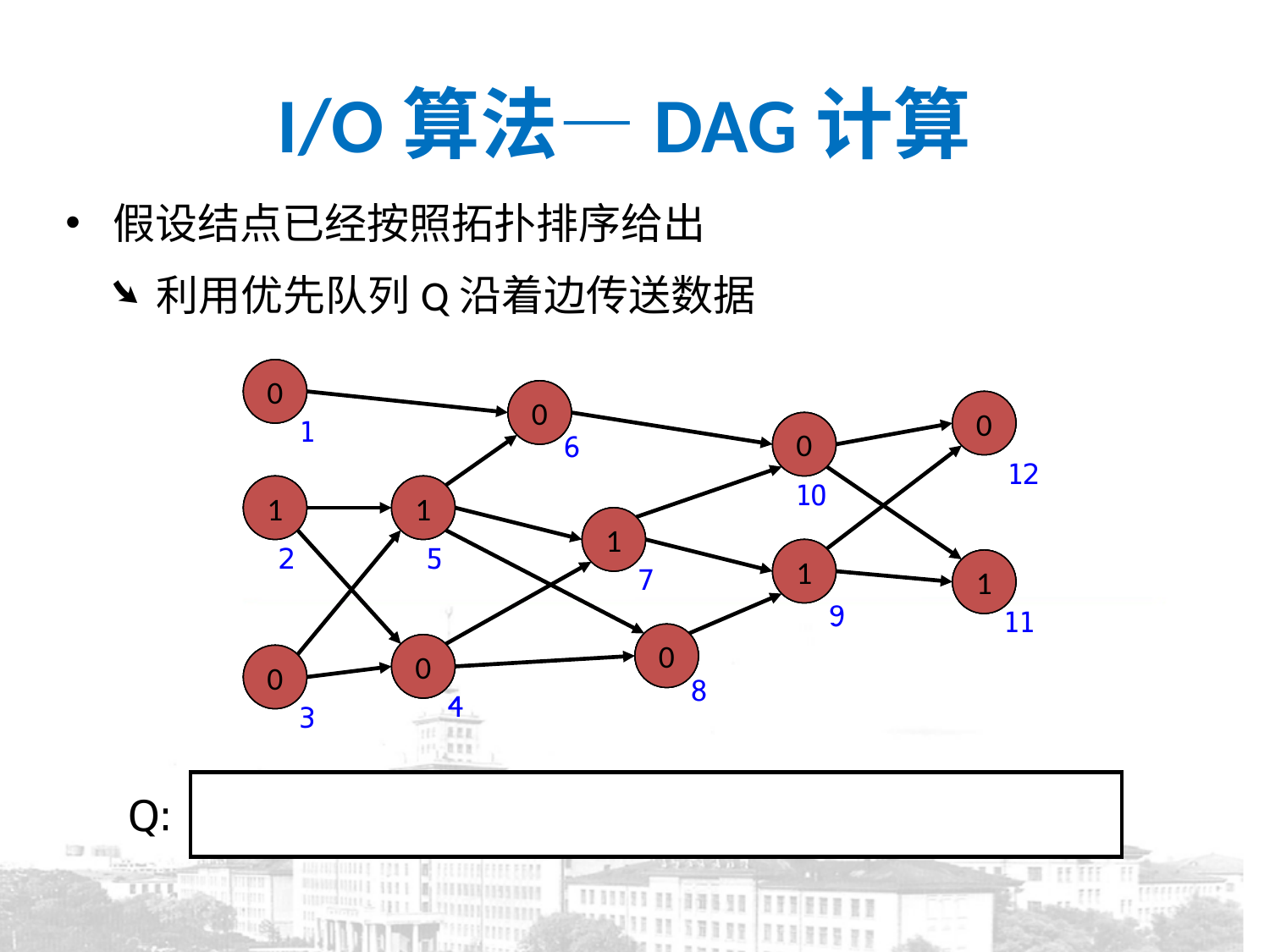

# I/O算法—DAG计算
假设结点已经按照拓扑排序给出
利用优先队列Q沿着边传送数据
0

1

0
0
0
0
1

1
0
0

1
0
0
1
6
12
10
2
5
7
9
11
8
4
3

1
0
0

1
1
0

0
1
1
1

0
1
1
0

0
0
0

Q:
(6,1,0)
(4,2,1) (5,2,1) (6,1,0)
(4,2,1) (4,3,0) (5,2,1) (5,3,0) (6,1,0)
(4,2,1) (4,3,0) (5,2,1) (5,3,0) (6,1,0)
(5,2,1) (5,3,0) (6,1,0)
(5,2,1) (5,3,0) (6,1,0) (7,4,0) (8,4,0)
(5,2,1) (5,3,0) (6,1,0) (7,4,0) (8,4,0)
(6,1,0) (7,4,0) (8,4,0)
(6,1,0) (6,5,1) (7,4,0) (7,5,1) (8,4,0) (8,5,1)
(6,1,0) (6,5,1) (7,4,0) (7,5,1) (8,4,0) (8,5,1)
(7,4,0) (7,5,1) (8,4,0) (8,5,1)
(7,4,0) (7,5,1) (8,4,0) (8,5,1) (10,6,0)
(7,4,0) (7,5,1) (8,4,0) (8,5,1) (10,6,0)
(8,4,0) (8,5,1) (10,6,0)
(8,4,0) (8,5,1) (9,7,1) (10,6,0) (10,7,1)
(8,4,0) (8,5,1) (9,7,1) (10,6,0) (10,7,1)
(9,7,1) (10,6,0) (10,7,1)
(9,7,1) (9,8,0) (10,6,0) (10,7,1)
(9,7,1) (9,8,0) (10,6,0) (10,7,1)
(10,6,0) (10,7,1)
(10,6,0) (10,7,1) (11,9,1) (12,9,1)
(10,6,0) (10,7,1) (11,9,1) (12,9,1)
(11,9,1) (12,9,1)
(11,9,1) (11,10,0) (12,9,1) (12,10,0)
(11,9,1) (11,10,0) (12,9,1) (12,10,0)
(12,9,1) (12,10,0)